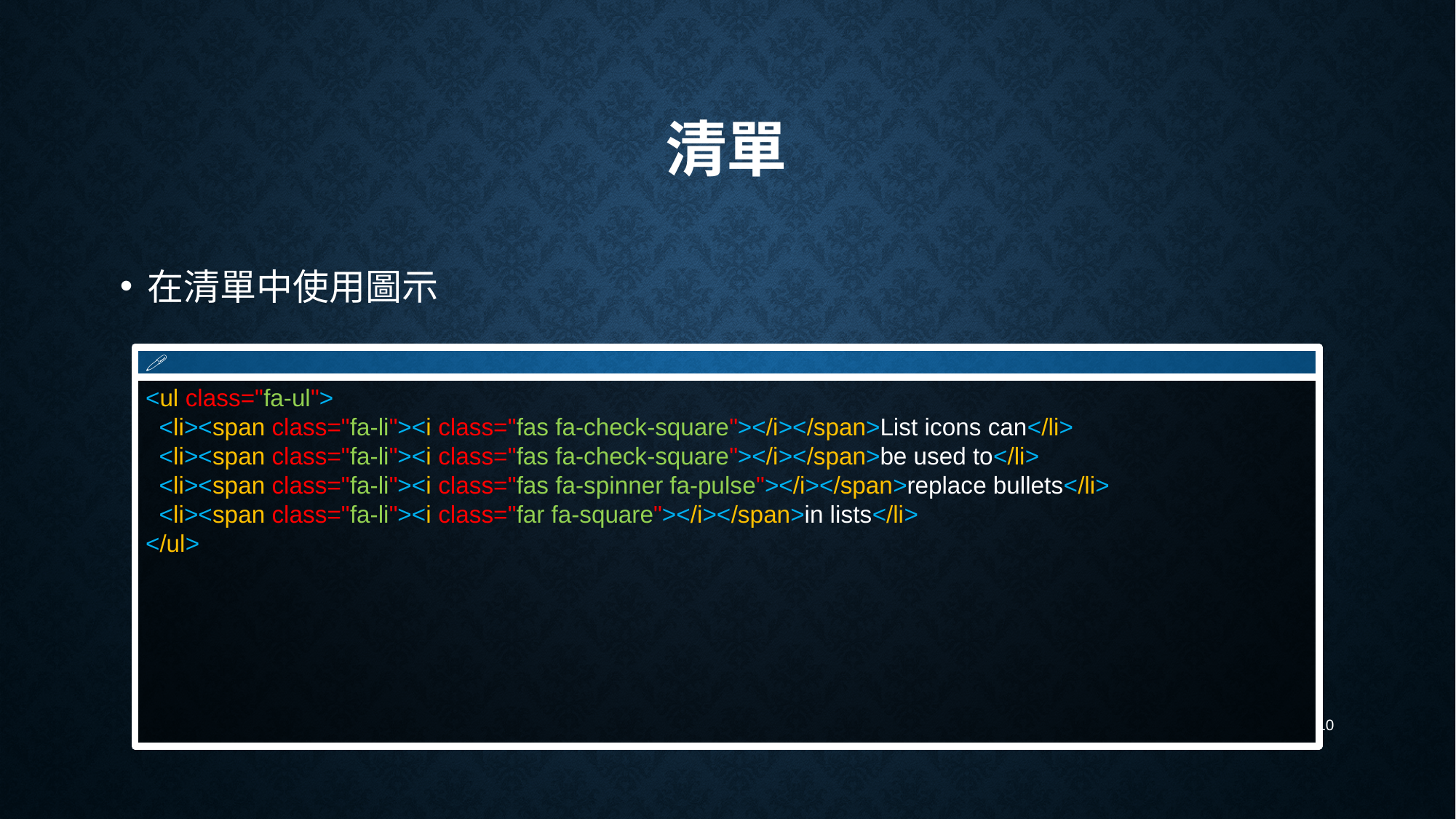

# 清單
在清單中使用圖示
🖊
<ul class="fa-ul">
  <li><span class="fa-li"><i class="fas fa-check-square"></i></span>List icons can</li>
  <li><span class="fa-li"><i class="fas fa-check-square"></i></span>be used to</li>
  <li><span class="fa-li"><i class="fas fa-spinner fa-pulse"></i></span>replace bullets</li>
  <li><span class="fa-li"><i class="far fa-square"></i></span>in lists</li>
</ul>
10